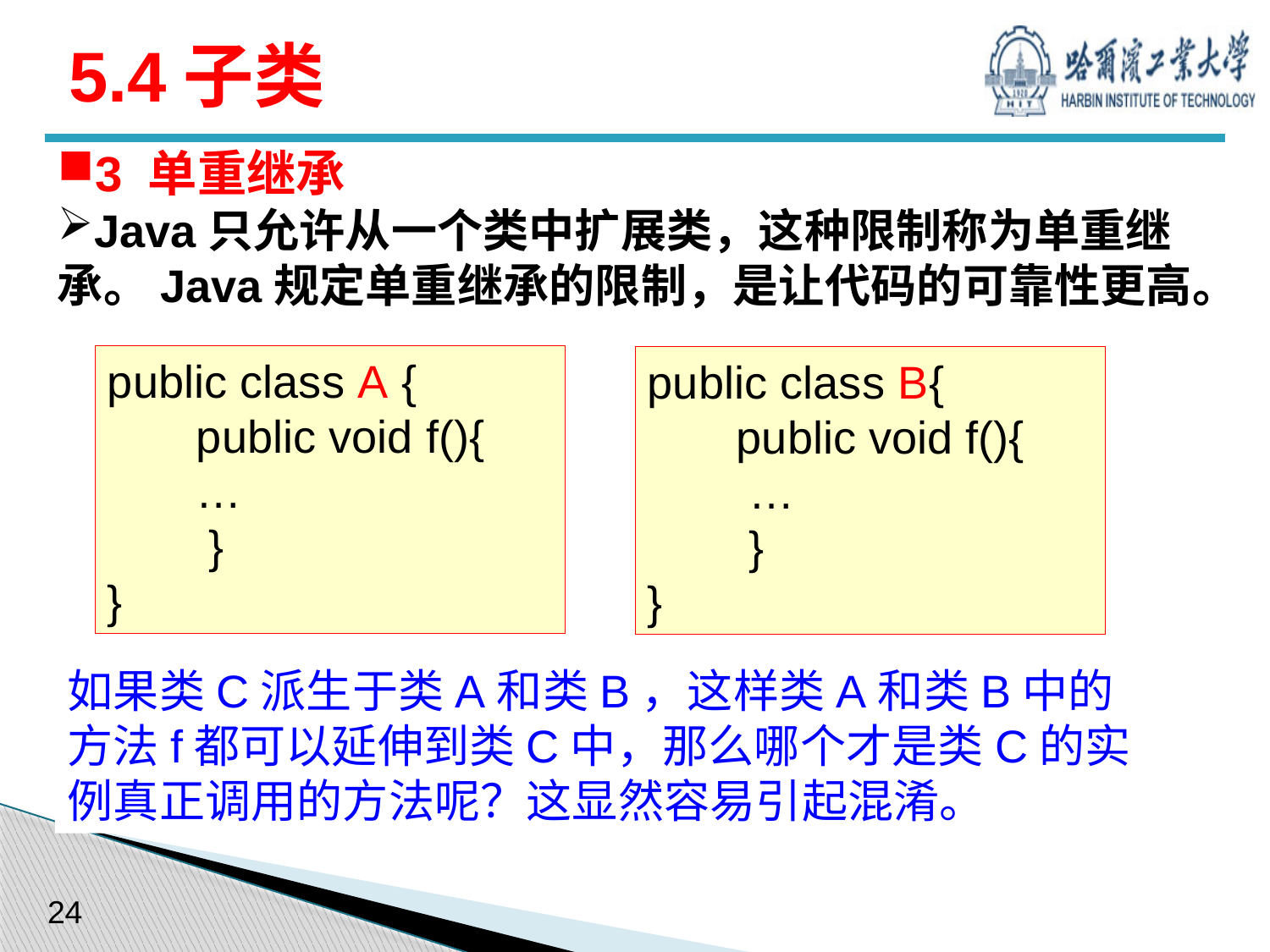

# 5.4子类
3 单重继承
Java只允许从一个类中扩展类，这种限制称为单重继承。Java规定单重继承的限制，是让代码的可靠性更高。
public class A {
       public void f(){
       …
        }
}
public class B{
       public void f(){
        …
        }
}
如果类C派生于类A和类B，这样类A和类B中的方法f都可以延伸到类C中，那么哪个才是类C的实例真正调用的方法呢？这显然容易引起混淆。